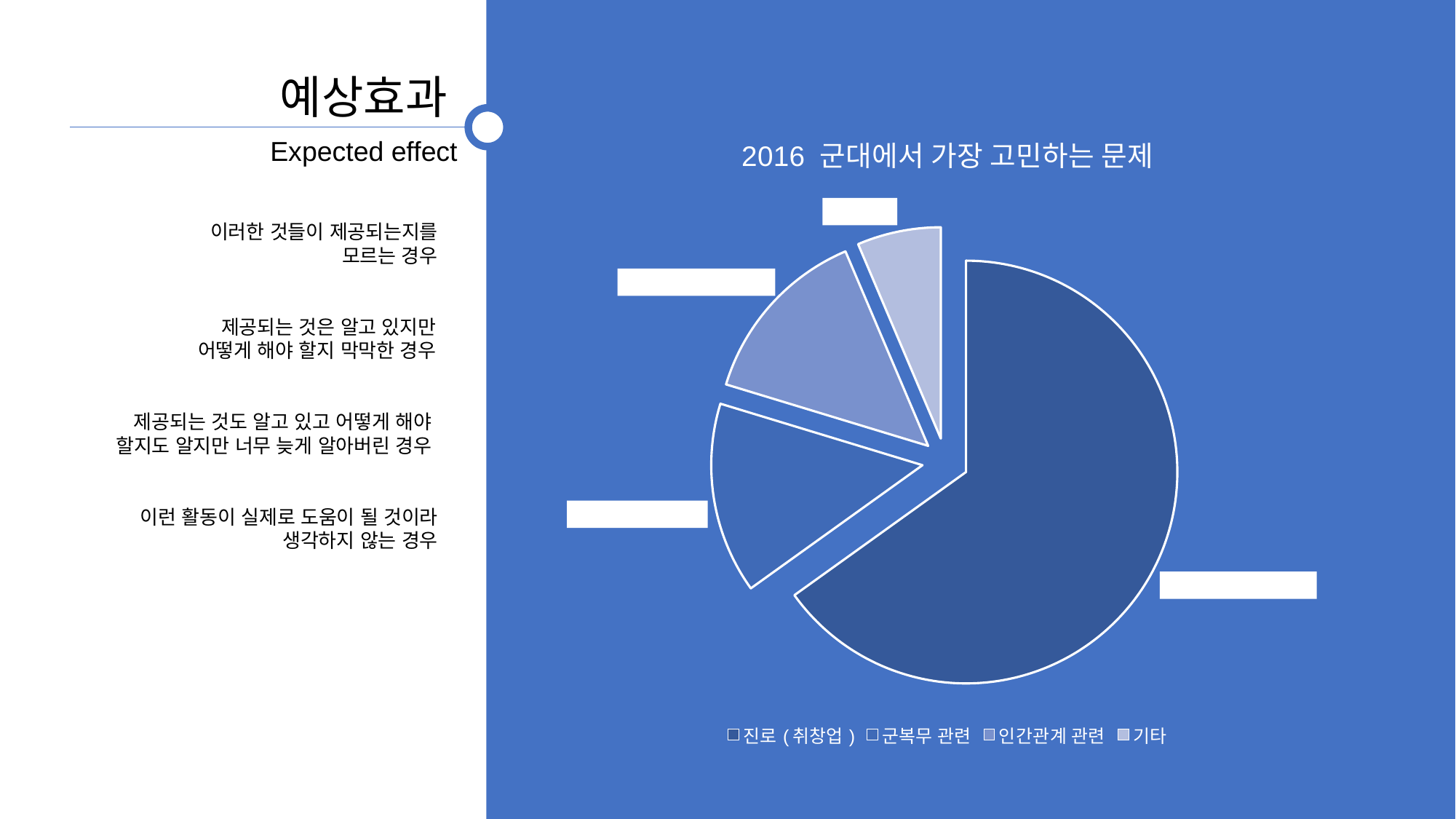

예상효과

### Chart: 2016 군대에서 가장 고민하는 문제

| Category | 2016 가장 고민하는 문제 |
|---|---|
| 진로(취창업) | 0.651 |
| 군복무 관련 | 0.146 |
| 인간관계 관련 | 0.139 |
| 기타 | 0.06399999999999995 |
Expected effect
이러한 것들이 제공되는지를
모르는 경우
제공되는 것은 알고 있지만
어떻게 해야 할지 막막한 경우
제공되는 것도 알고 있고 어떻게 해야
할지도 알지만 너무 늦게 알아버린 경우
이런 활동이 실제로 도움이 될 것이라
생각하지 않는 경우